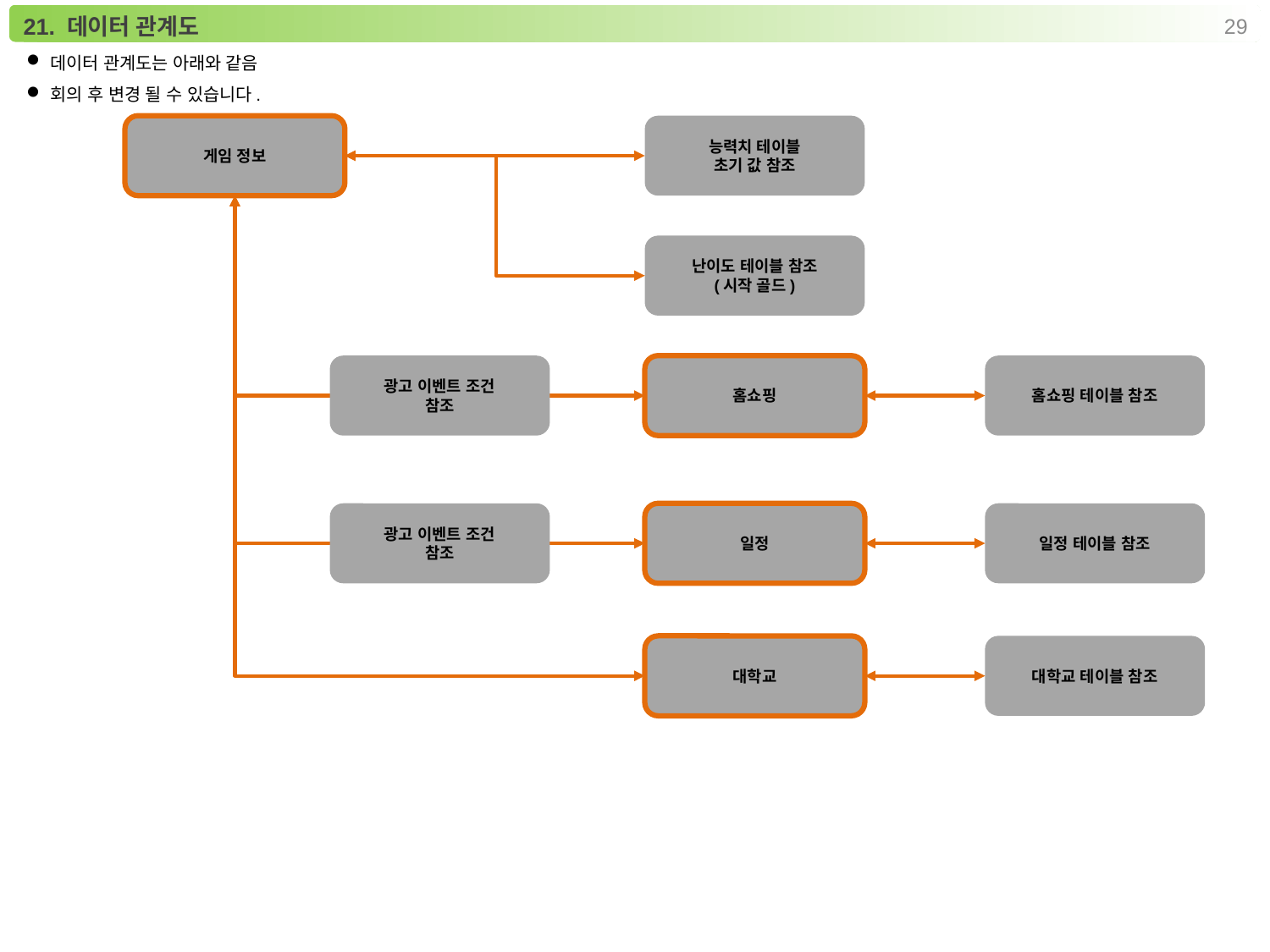

29
21. 데이터 관계도
데이터 관계도는 아래와 같음
회의 후 변경 될 수 있습니다.
게임 정보
능력치 테이블
초기 값 참조
난이도 테이블 참조
(시작 골드)
광고 이벤트 조건
참조
홈쇼핑
홈쇼핑 테이블 참조
광고 이벤트 조건
참조
일정
일정 테이블 참조
대학교
대학교 테이블 참조